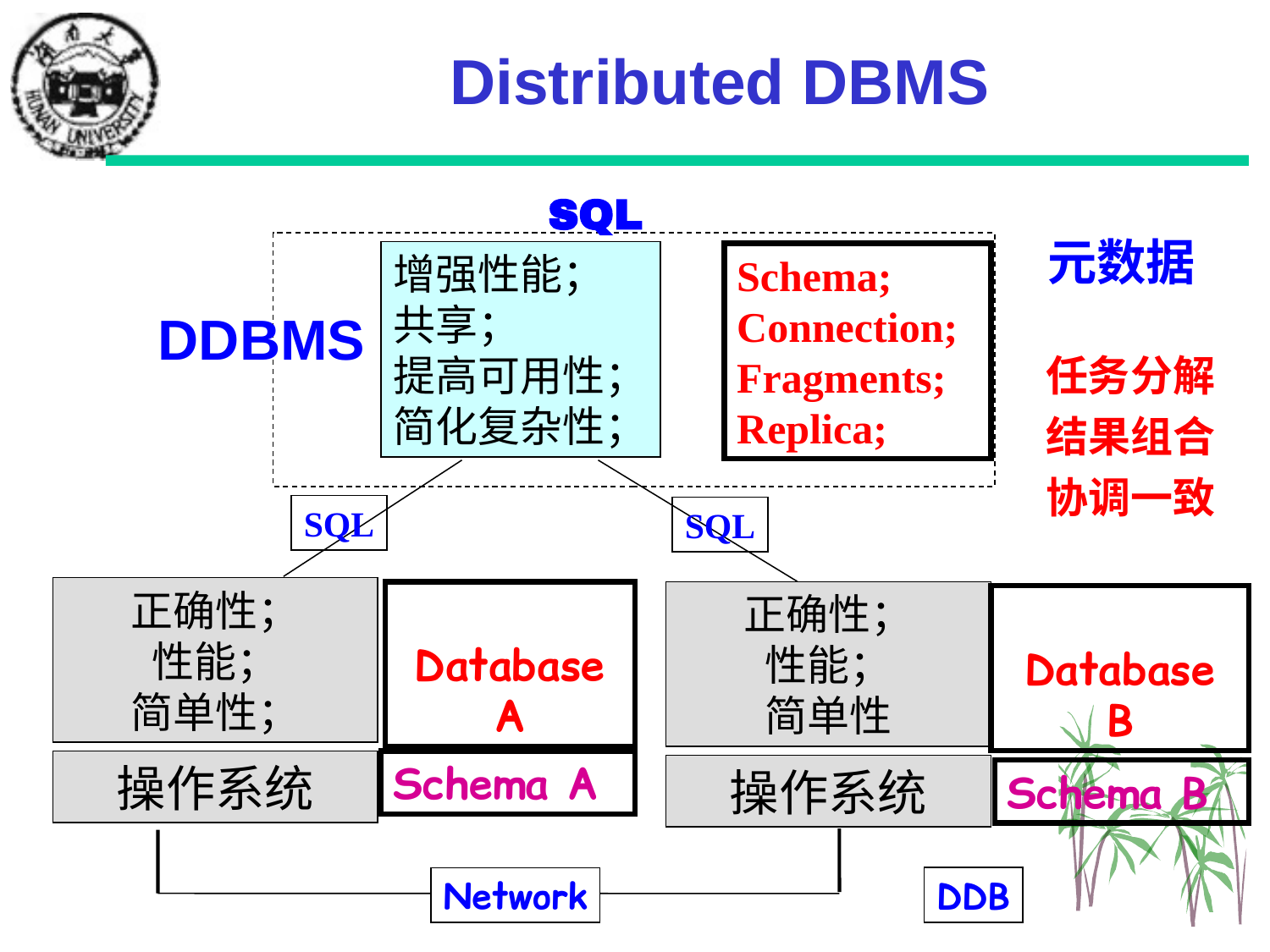

# Distributed DBMS
SQL
元数据

增强性能；
共享；
提高可用性；
简化复杂性；
Schema;
Connection;
Fragments;
Replica;
DDBMS
任务分解
结果组合
协调一致

SQL
SQL
正确性；
性能；
简单性；

Database
A
正确性；
性能；
简单性

Database
B
操作系统
Schema A
操作系统
Schema B

DDB
Network